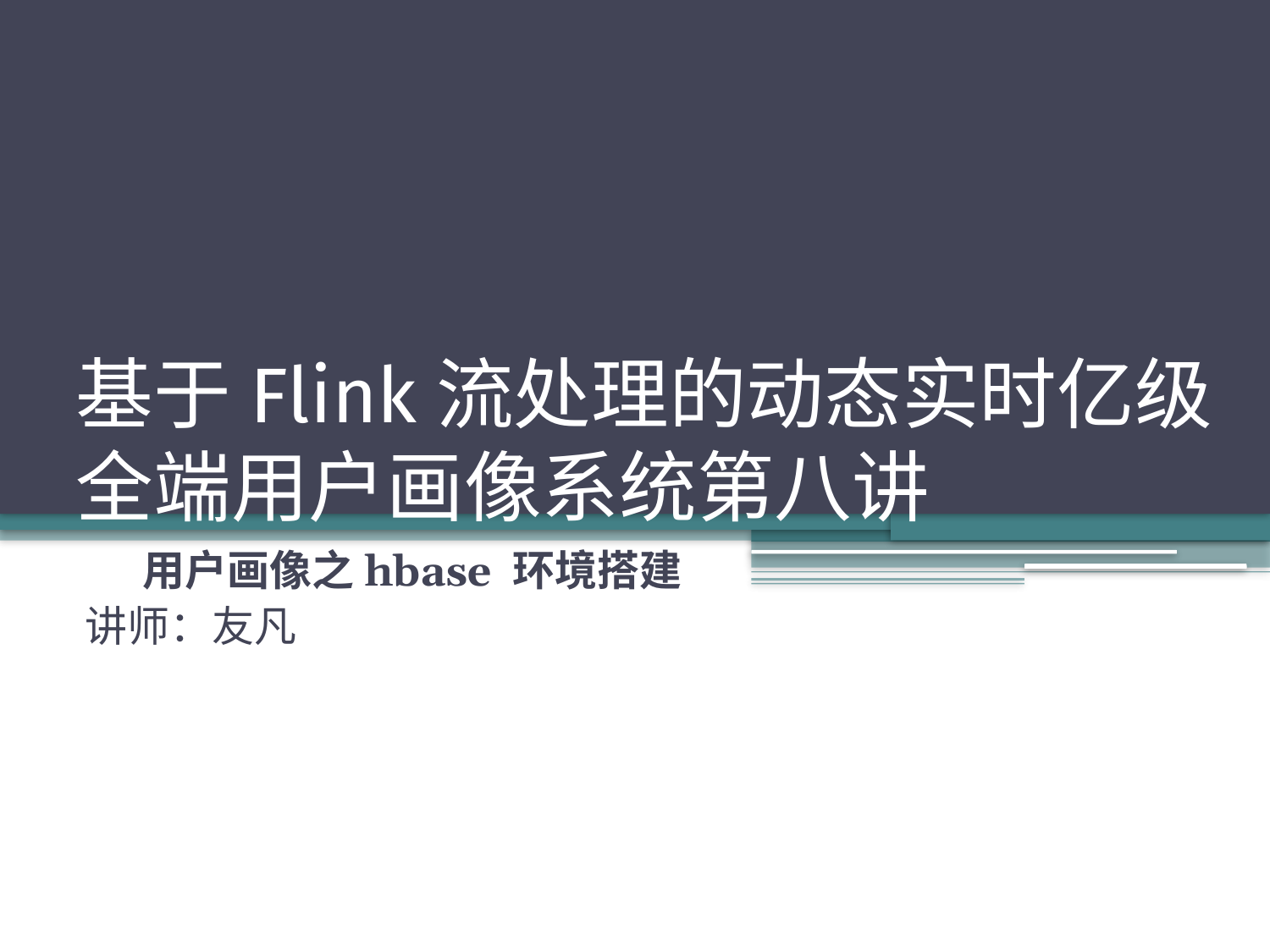

# 基于Flink流处理的动态实时亿级全端用户画像系统第八讲
     用户画像之hbase 环境搭建
讲师：友凡